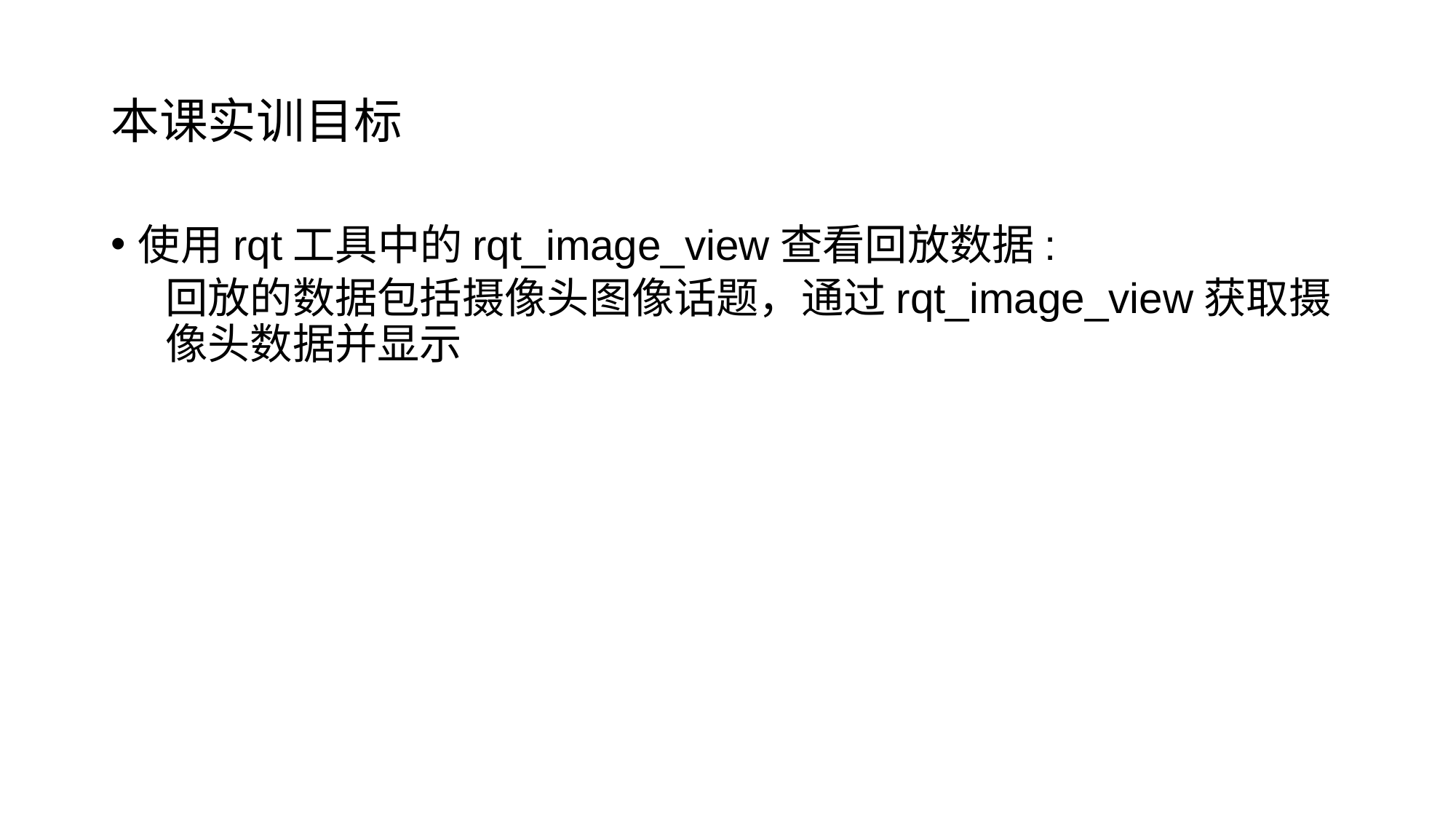

# 本课实训目标
使用rqt工具中的rqt_image_view查看回放数据:
回放的数据包括摄像头图像话题，通过rqt_image_view获取摄像头数据并显示